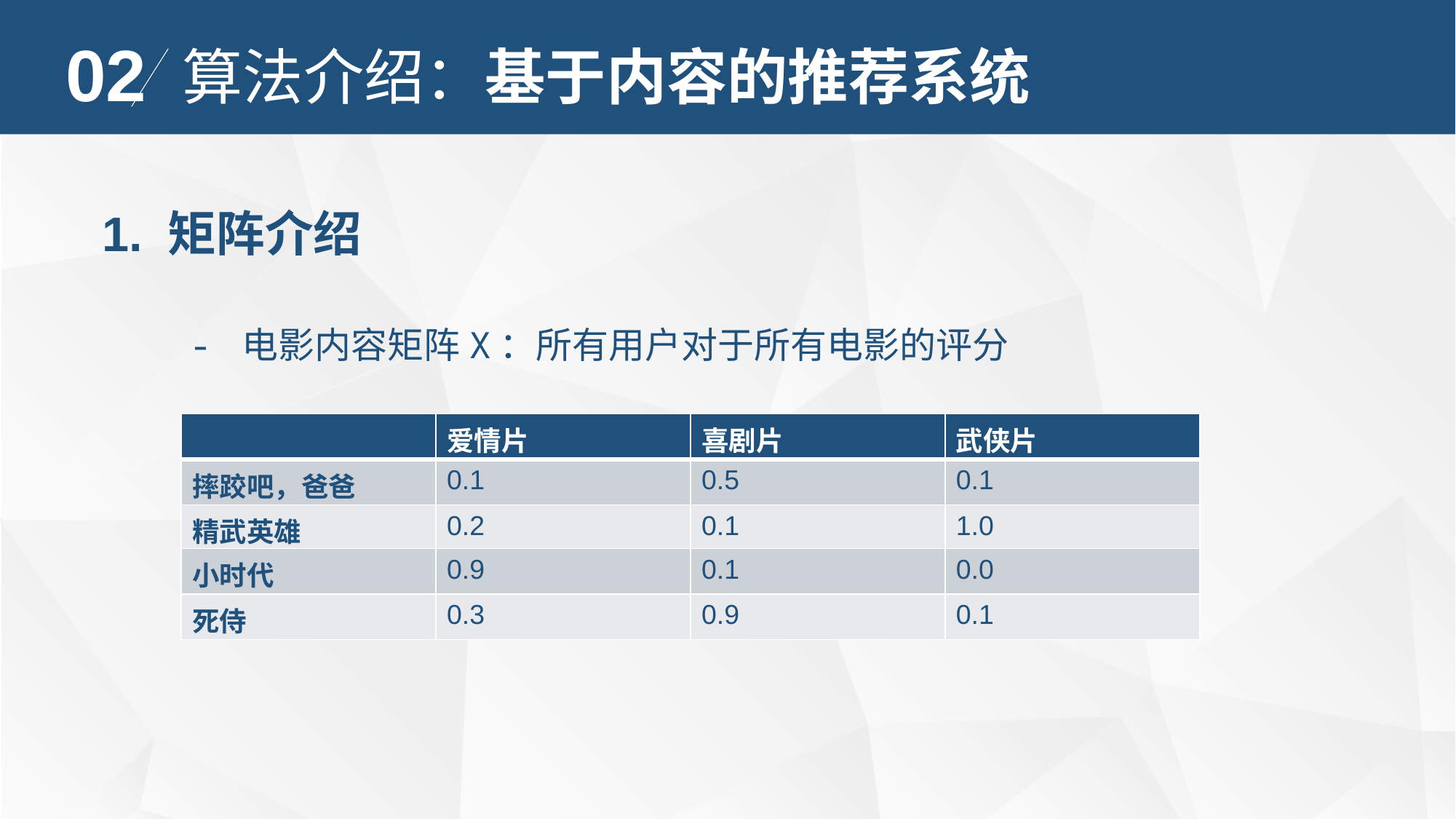

02
算法介绍：基于内容的推荐系统

1. 矩阵介绍

    - 电影内容矩阵X：所有用户对于所有电影的评分

|  | 爱情片 | 喜剧片 | 武侠片 |
| --- | --- | --- | --- |
| 摔跤吧，爸爸 | 0.1 | 0.5 | 0.1 |
| 精武英雄 | 0.2 | 0.1 | 1.0 |
| 小时代 | 0.9 | 0.1 | 0.0 |
| 死侍 | 0.3 | 0.9 | 0.1 |